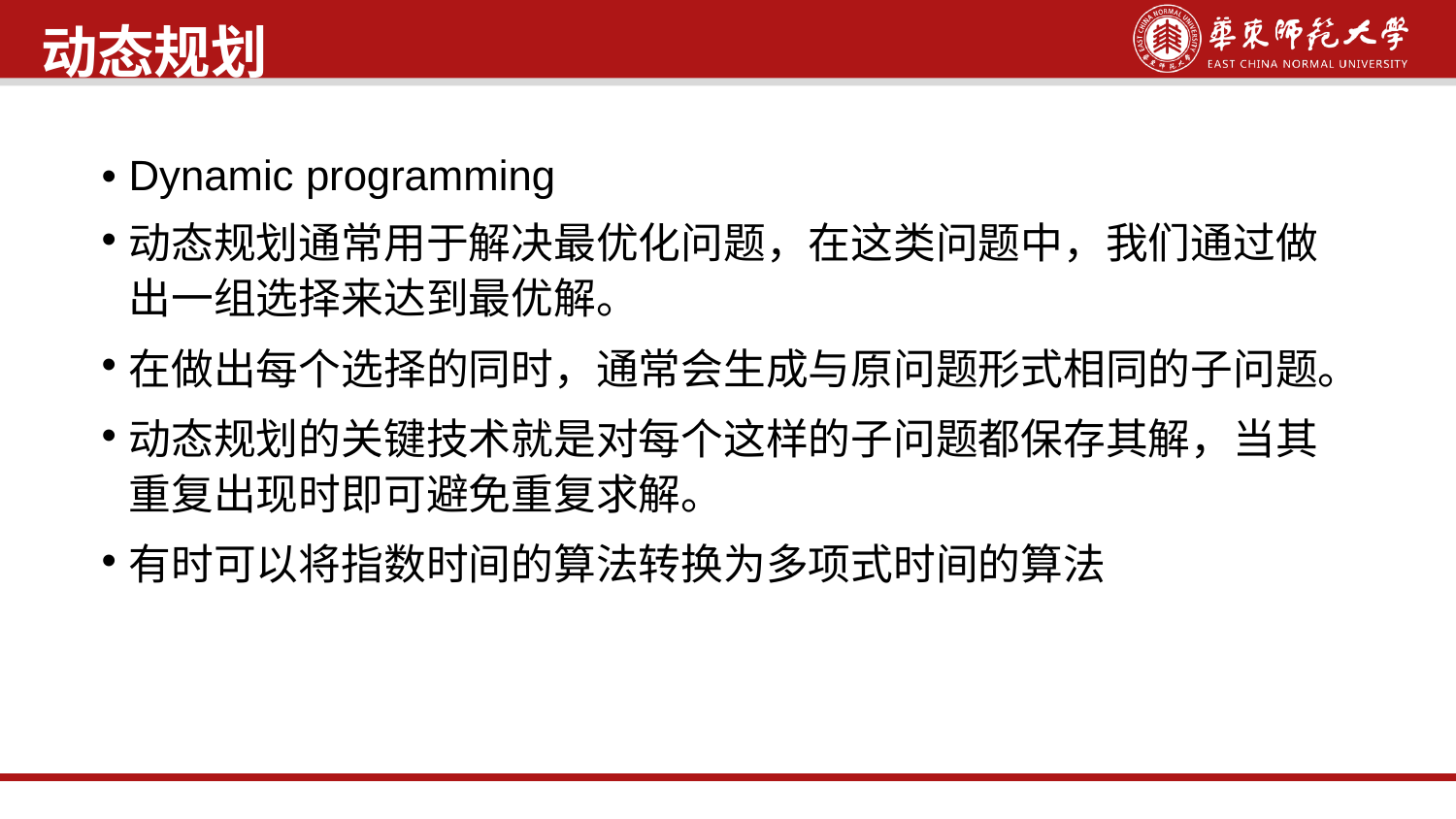

动态规划
Dynamic programming
动态规划通常用于解决最优化问题，在这类问题中，我们通过做出一组选择来达到最优解。
在做出每个选择的同时，通常会生成与原问题形式相同的子问题。
动态规划的关键技术就是对每个这样的子问题都保存其解，当其重复出现时即可避免重复求解。
有时可以将指数时间的算法转换为多项式时间的算法